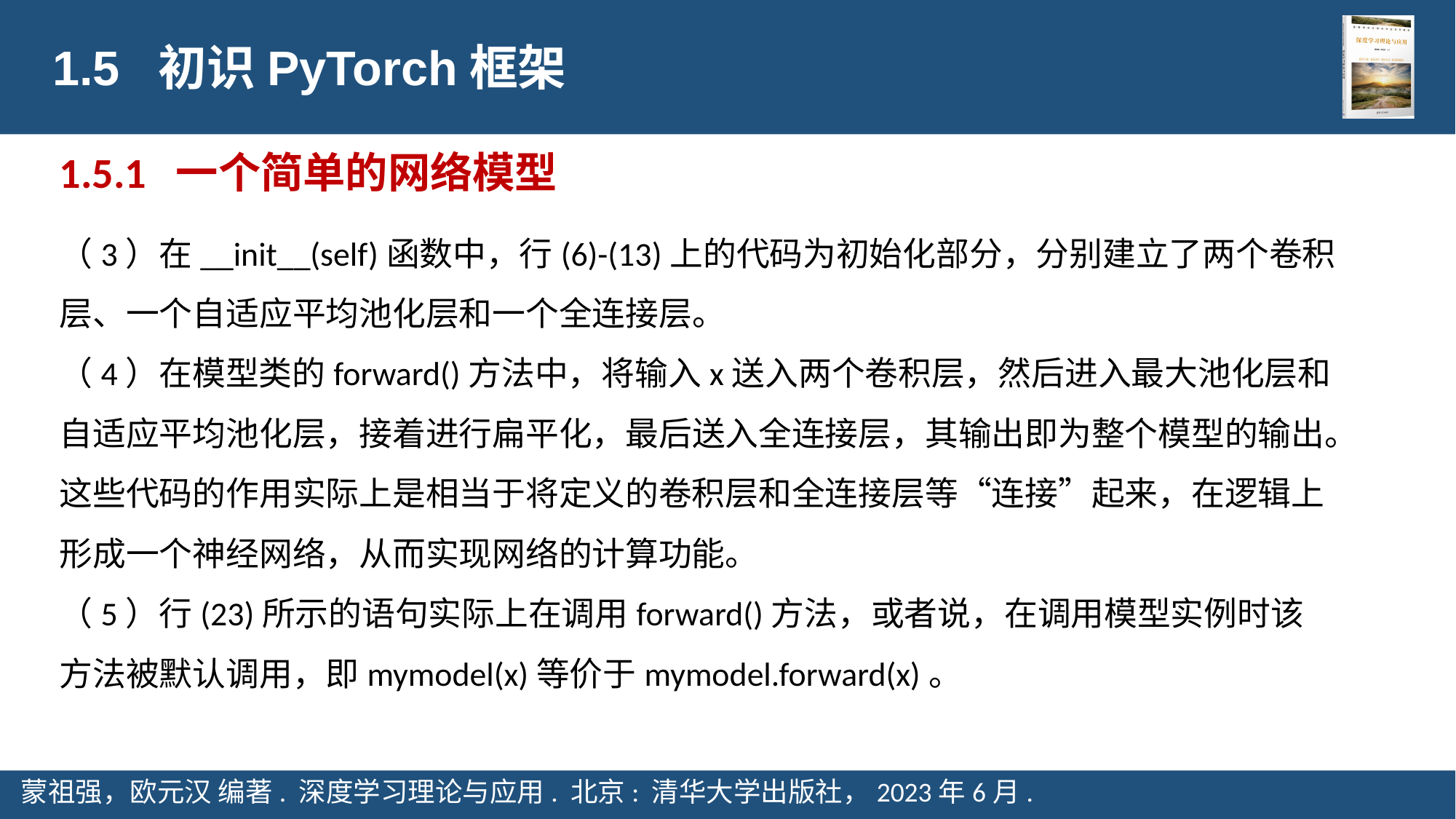

1.5  初识PyTorch框架
1.5.1  一个简单的网络模型
（3）在__init__(self)函数中，行(6)-(13)上的代码为初始化部分，分别建立了两个卷积层、一个自适应平均池化层和一个全连接层。
（4）在模型类的forward()方法中，将输入x送入两个卷积层，然后进入最大池化层和自适应平均池化层，接着进行扁平化，最后送入全连接层，其输出即为整个模型的输出。这些代码的作用实际上是相当于将定义的卷积层和全连接层等“连接”起来，在逻辑上形成一个神经网络，从而实现网络的计算功能。
（5）行(23)所示的语句实际上在调用forward()方法，或者说，在调用模型实例时该方法被默认调用，即mymodel(x)等价于mymodel.forward(x)。